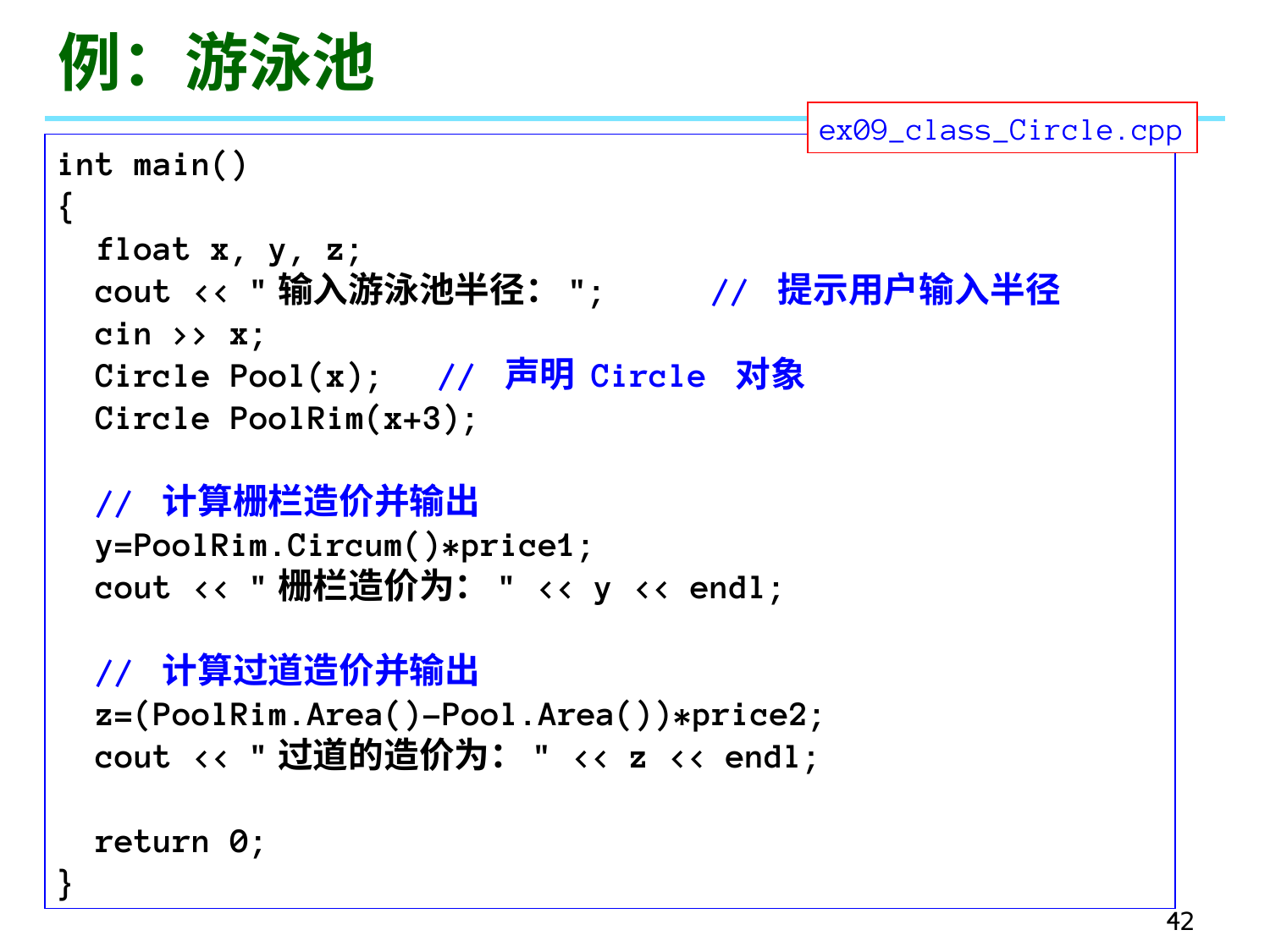

# 例：游泳池
ex09_class_Circle.cpp
int main()
{
  float x, y, z;
  cout << "输入游泳池半径：";	 // 提示用户输入半径
  cin >> x;
  Circle Pool(x);  	// 声明 Circle 对象
  Circle PoolRim(x+3);

  // 计算栅栏造价并输出
  y=PoolRim.Circum()*price1;
  cout << "栅栏造价为：" << y << endl;

  // 计算过道造价并输出
  z=(PoolRim.Area()-Pool.Area())*price2;
  cout << "过道的造价为：" << z << endl;

  return 0;
}
42